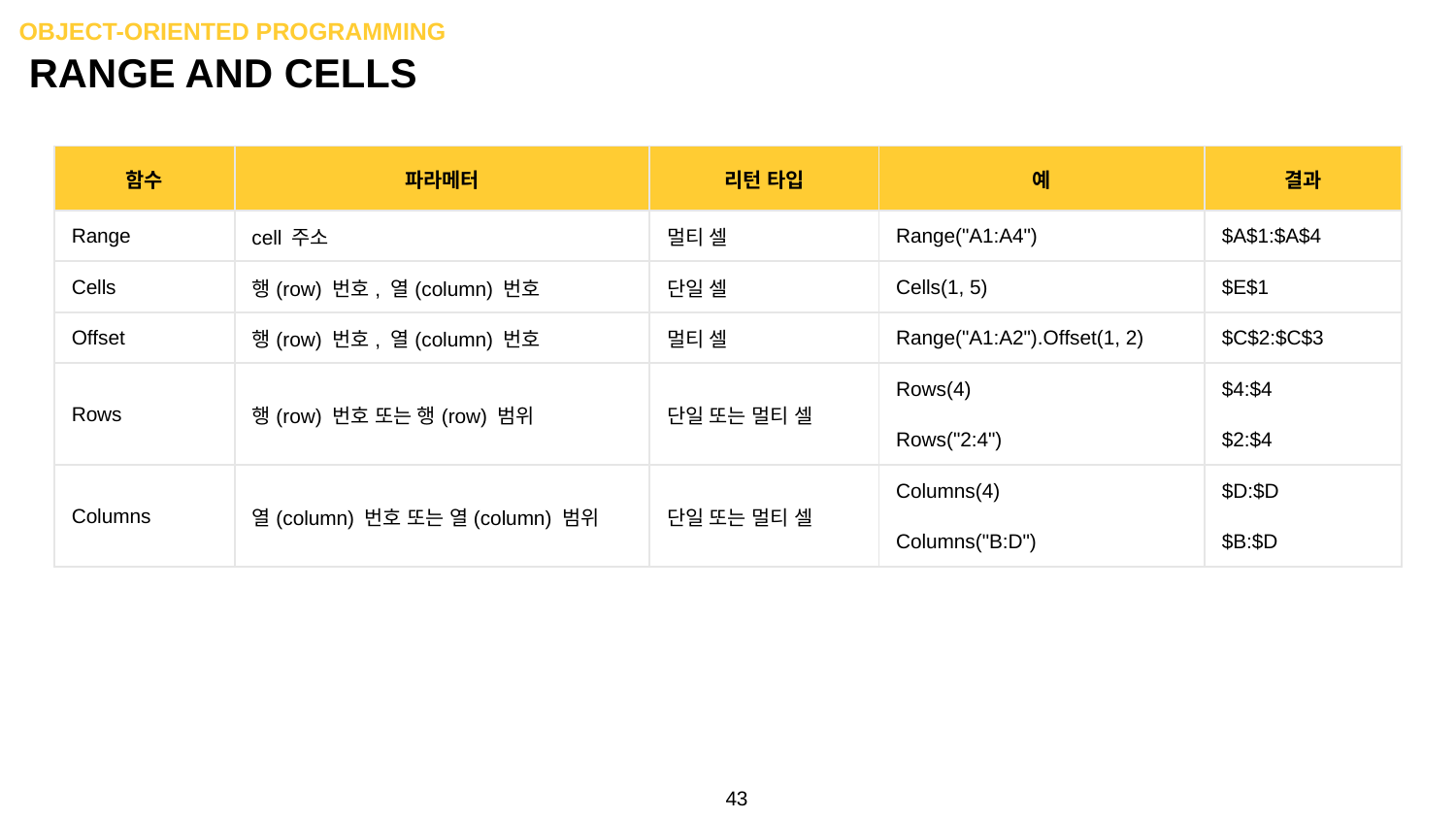

Object-Oriented Programming
# Range and cells
| 함수 | 파라메터 | 리턴 타입 | 예 | 결과 |
| --- | --- | --- | --- | --- |
| Range | cell 주소 | 멀티 셀 | Range("A1:A4") | $A$1:$A$4 |
| Cells | 행(row) 번호, 열(column) 번호 | 단일 셀 | Cells(1, 5) | $E$1 |
| Offset | 행(row) 번호, 열(column) 번호 | 멀티 셀 | Range("A1:A2").Offset(1, 2) | $C$2:$C$3 |
| Rows | 행(row) 번호 또는 행(row) 범위 | 단일 또는 멀티 셀 | Rows(4) | $4:$4 |
|  |  |  | Rows("2:4") | $2:$4 |
| Columns | 열(column) 번호 또는 열(column) 범위 | 단일 또는 멀티 셀 | Columns(4) | $D:$D |
|  |  |  | Columns("B:D") | $B:$D |